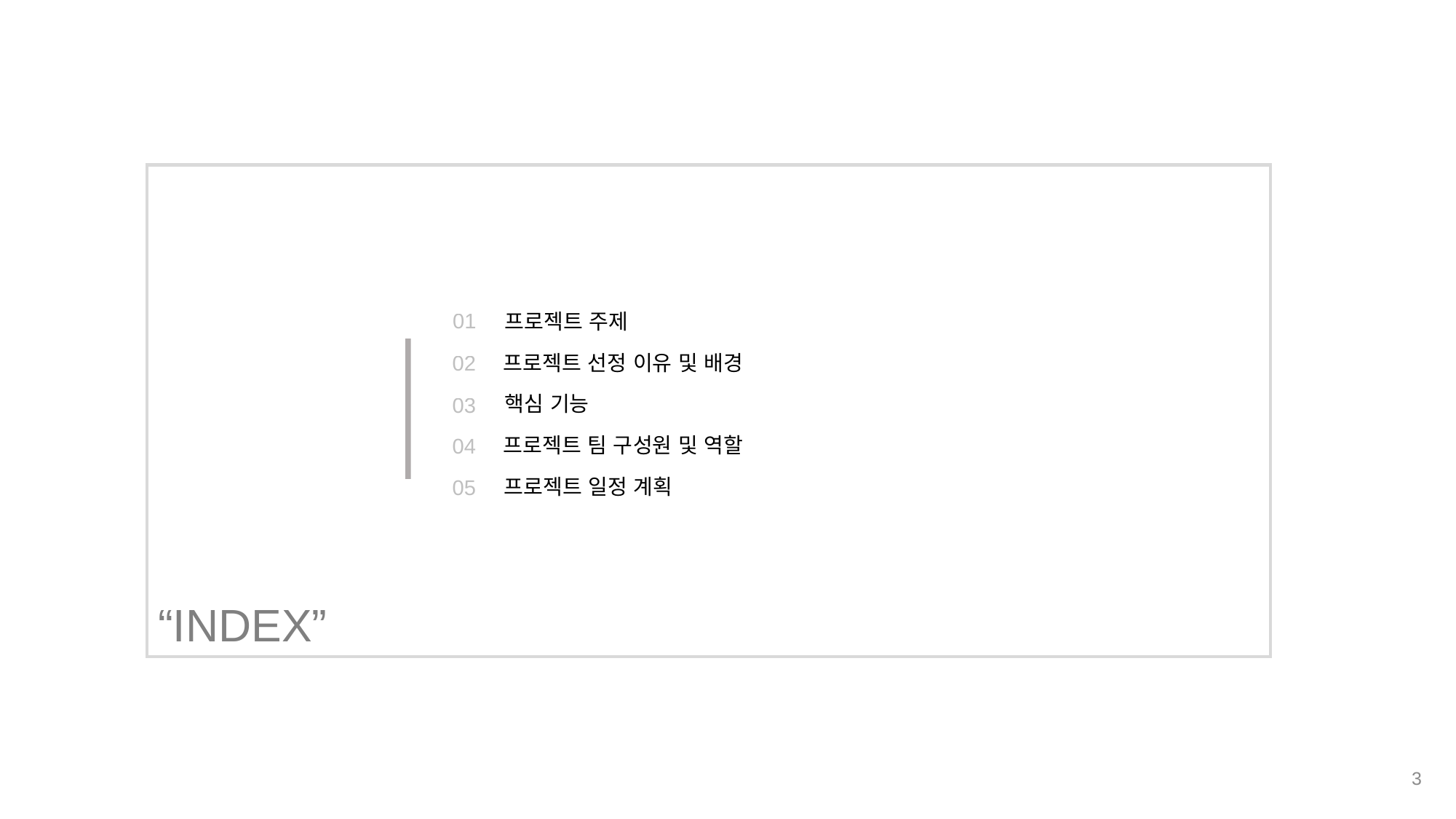

01
프로젝트 주제

02
프로젝트 선정 이유 및 배경
핵심 기능
03
프로젝트 팀 구성원 및 역할
04
프로젝트 일정 계획
05
“INDEX”
3